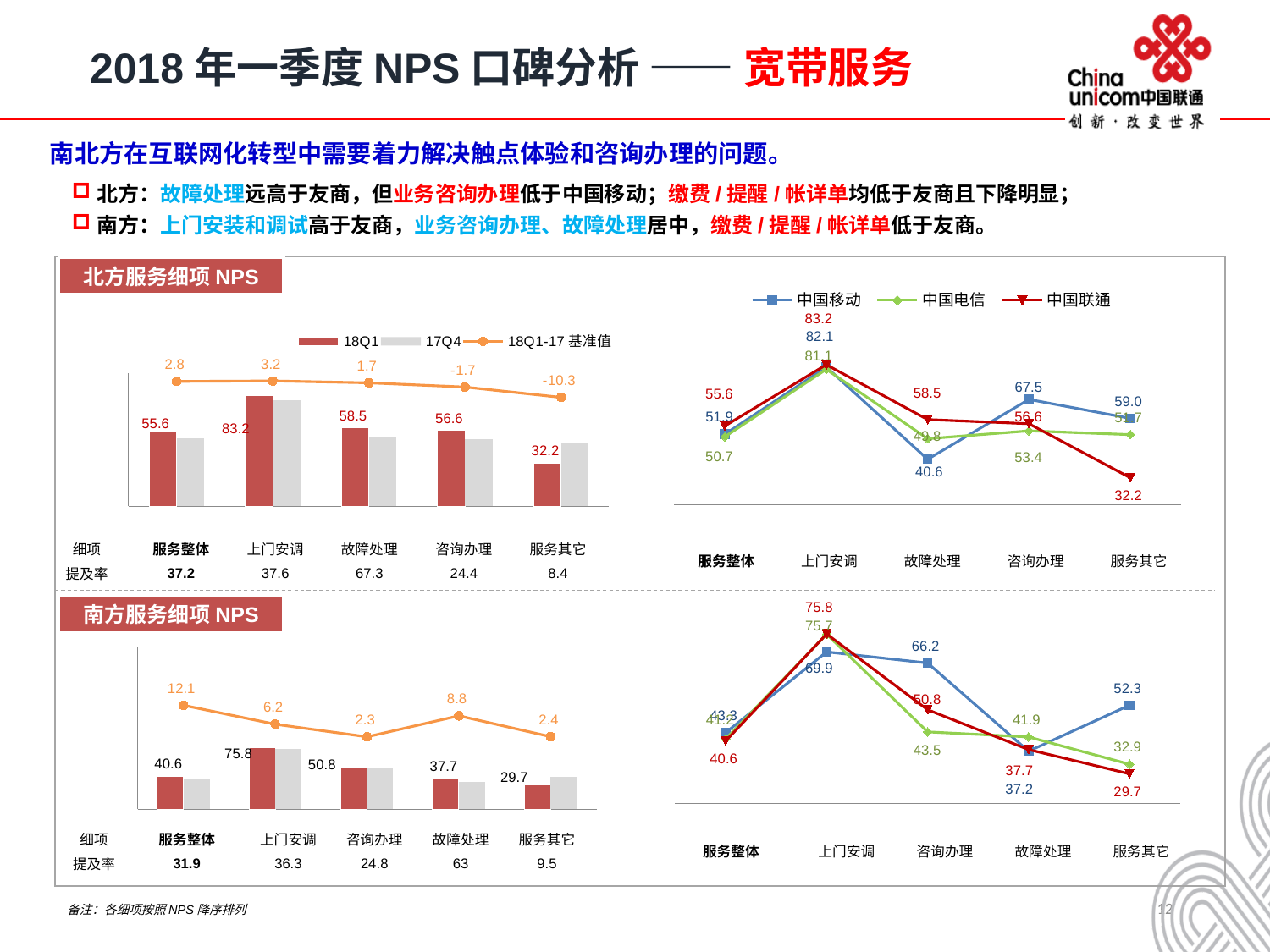

2018年一季度NPS口碑分析 —— 宽带服务
南北方在互联网化转型中需要着力解决触点体验和咨询办理的问题。
北方：故障处理远高于友商，但业务咨询办理低于中国移动；缴费/提醒/帐详单均低于友商且下降明显；
南方：上门安装和调试高于友商，业务咨询办理、故障处理居中，缴费/提醒/帐详单低于友商。

### Chart

| Category | 中国移动 | 中国电信 | 中国联通 |
|---|---|---|---|
| 服务整体 | 51.86020293122886 | 50.707547169811264 | 55.579601053820035 |
| 上门安装和调试 | 82.0580474934035 | 81.08882521489961 | 83.15815815815799 |
| 故障处理 | 40.57692307692308 | 49.81884057971003 | 58.461538461538446 |
| 业务咨询和办理 | 67.5 | 53.36538461538455 | 56.568778979907314 |
| 服务其它部分 | 58.97435897435903 | 51.66666666666657 | 32.247191011235955 |
北方服务细项NPS

### Chart

| Category | 18Q1 | 17Q4 | 18Q1-17基准值 |
|---|---|---|---|
| 服务部分 | 55.57960105382008 | 50.58112505811249 | 2.837590671430611 |
| 上门安装和调试 | 83.15815815815812 | 79.13232104121475 | 3.247767980713193 |
| 故障处理 | 58.46153846153845 | 52.212596581596806 | 1.7146533128350963 |
| 业务咨询和办理 | 56.56877897990728 | 49.93377483443708 | -1.746090142580293 |
| 服务其它部分 | 32.247191011235955 | 47.714285714285715 | -10.278060440337022 |
| 细项 | 服务整体 | 上门安调 | 故障处理 | 咨询办理 | 服务其它 |
| --- | --- | --- | --- | --- | --- |
| 提及率 | 37.2 | 37.6 | 67.3 | 24.4 | 8.4 |
| 服务整体 | 上门安调 | 故障处理 | 咨询办理 | 服务其它 |
| --- | --- | --- | --- | --- |

### Chart

| Category | 中国移动 | 中国电信 | 中国联通 |
|---|---|---|---|
| 服务部分 | 43.29454990814452 | 41.216216216216196 | 40.55299539170507 |
| 上门安装和调试 | 69.8630136986302 | 75.6708407871198 | 75.75310100413468 |
| 业务咨询和办理 | 66.20879120879114 | 43.543543543543514 | 50.821089023336164 |
| 故障处理 | 37.185929648241206 | 41.875 | 37.73167828600582 |
| 服务其它部分 | 52.317880794701956 | 32.885906040268445 | 29.74186307519642 |
南方服务细项NPS

### Chart

| Category | 18Q1 | 17Q4 | 18Q1-17基准值 |
|---|---|---|---|
| 服务部分 | 40.55299539170507 | 37.88338741756514 | 12.051098448006481 |
| 上门安装和调试 | 75.75310100413468 | 73.92889699179581 | 6.218930864597947 |
| 业务咨询和办理 | 50.82108902333619 | 51.860574658502124 | 2.3317893189434713 |
| 故障处理 | 37.731678286005796 | 33.4290729216531 | 8.812181462409207 |
| 服务其它部分 | 29.741863075196413 | 40.22878932316494 | 2.3814948586886233 |
| 细项 | 服务整体 | 上门安调 | 咨询办理 | 故障处理 | 服务其它 |
| --- | --- | --- | --- | --- | --- |
| 提及率 | 31.9 | 36.3 | 24.8 | 63 | 9.5 |
| 服务整体 | 上门安调 | 咨询办理 | 故障处理 | 服务其它 |
| --- | --- | --- | --- | --- |
备注：各细项按照NPS降序排列